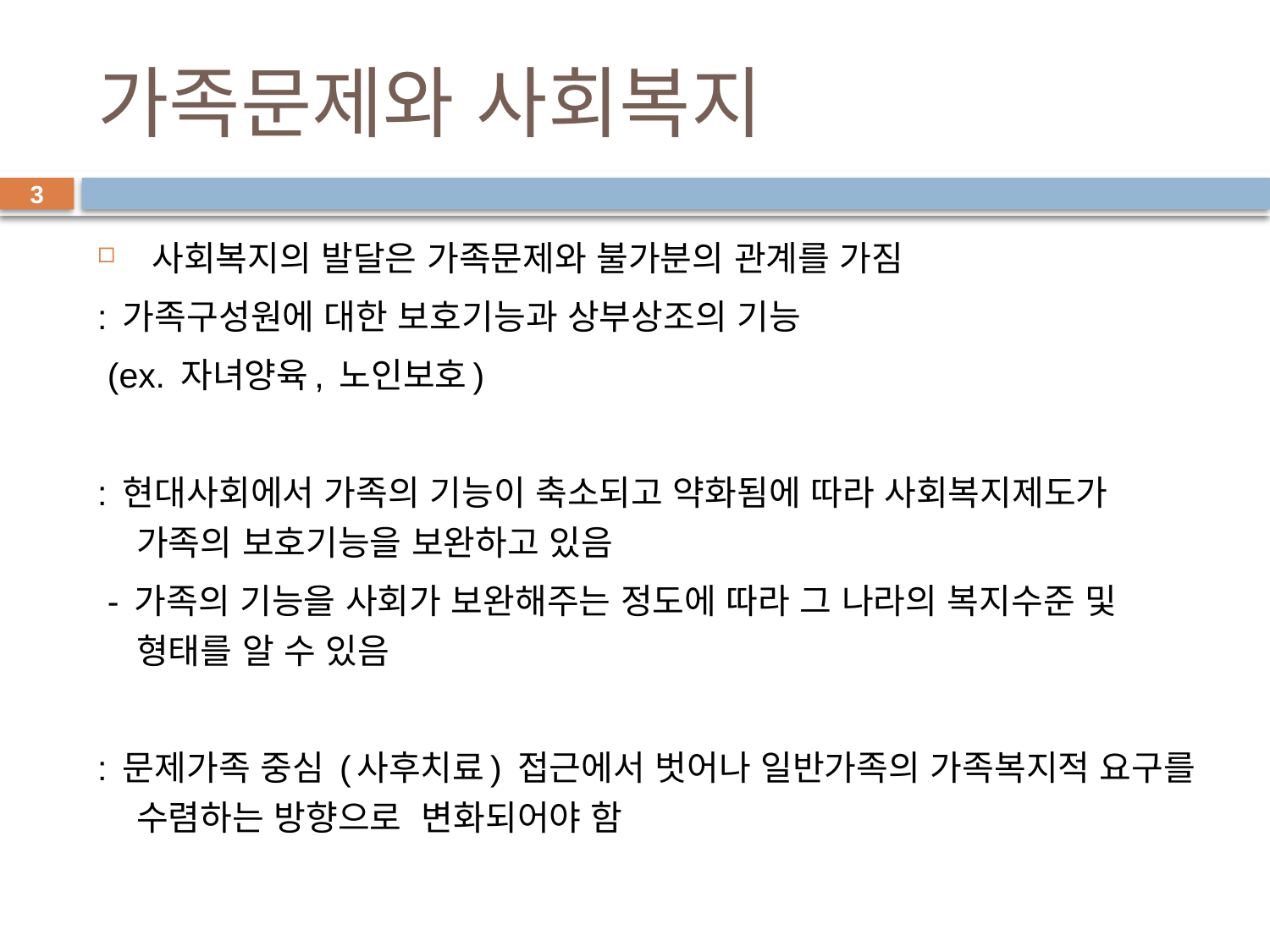

# 가족문제와 사회복지
3
 사회복지의 발달은 가족문제와 불가분의 관계를 가짐
: 가족구성원에 대한 보호기능과 상부상조의 기능
 (ex. 자녀양육, 노인보호)

: 현대사회에서 가족의 기능이 축소되고 약화됨에 따라 사회복지제도가 가족의 보호기능을 보완하고 있음
 - 가족의 기능을 사회가 보완해주는 정도에 따라 그 나라의 복지수준 및 형태를 알 수 있음

: 문제가족 중심 (사후치료) 접근에서 벗어나 일반가족의 가족복지적 요구를 수렴하는 방향으로  변화되어야 함